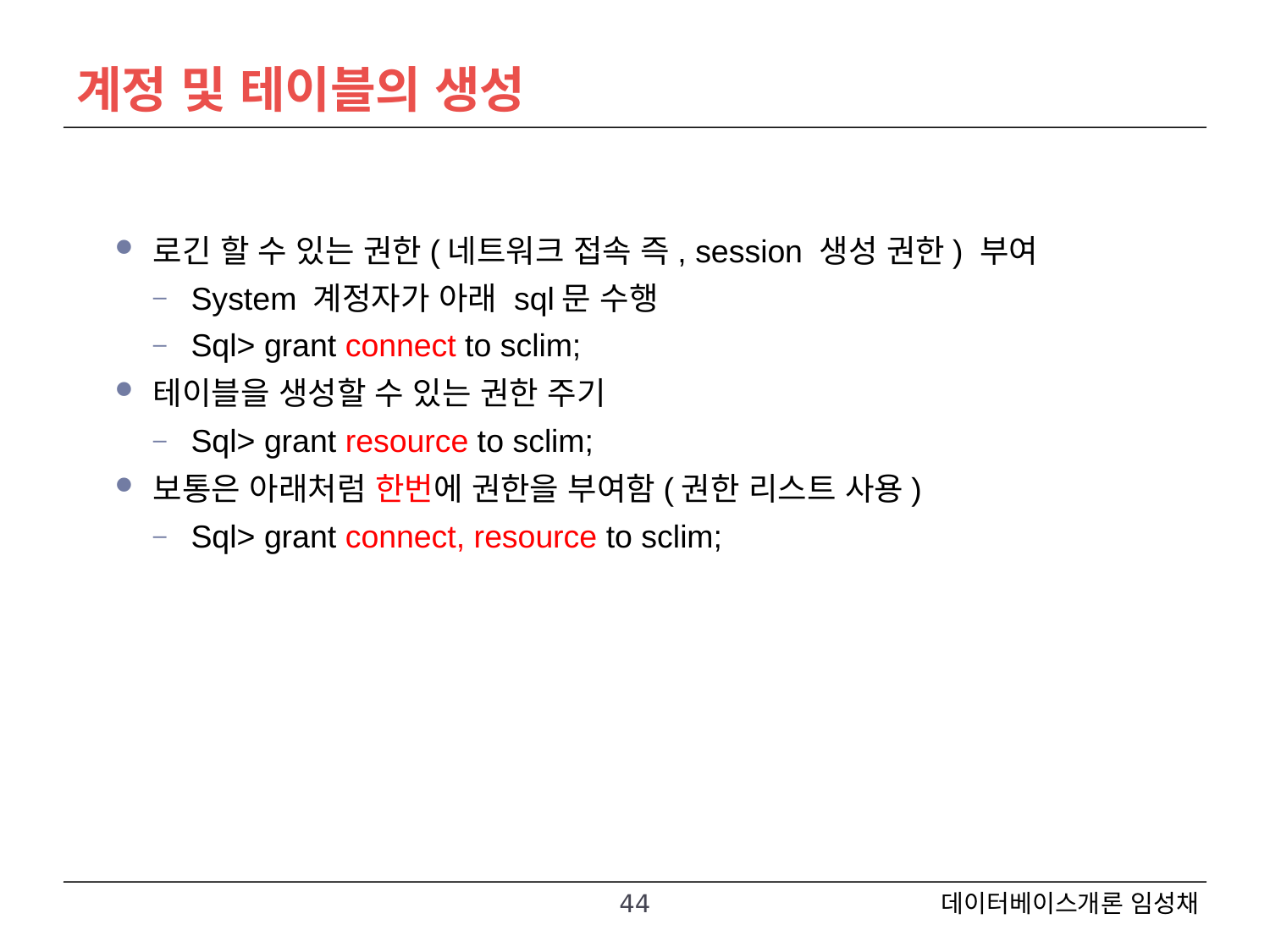

# 계정 및 테이블의 생성

로긴 할 수 있는 권한(네트워크 접속 즉, session 생성 권한) 부여
System 계정자가 아래 sql문 수행
Sql> grant connect to sclim;
테이블을 생성할 수 있는 권한 주기
Sql> grant resource to sclim;
보통은 아래처럼 한번에 권한을 부여함(권한 리스트 사용)
Sql> grant connect, resource to sclim;
44
데이터베이스개론 임성채